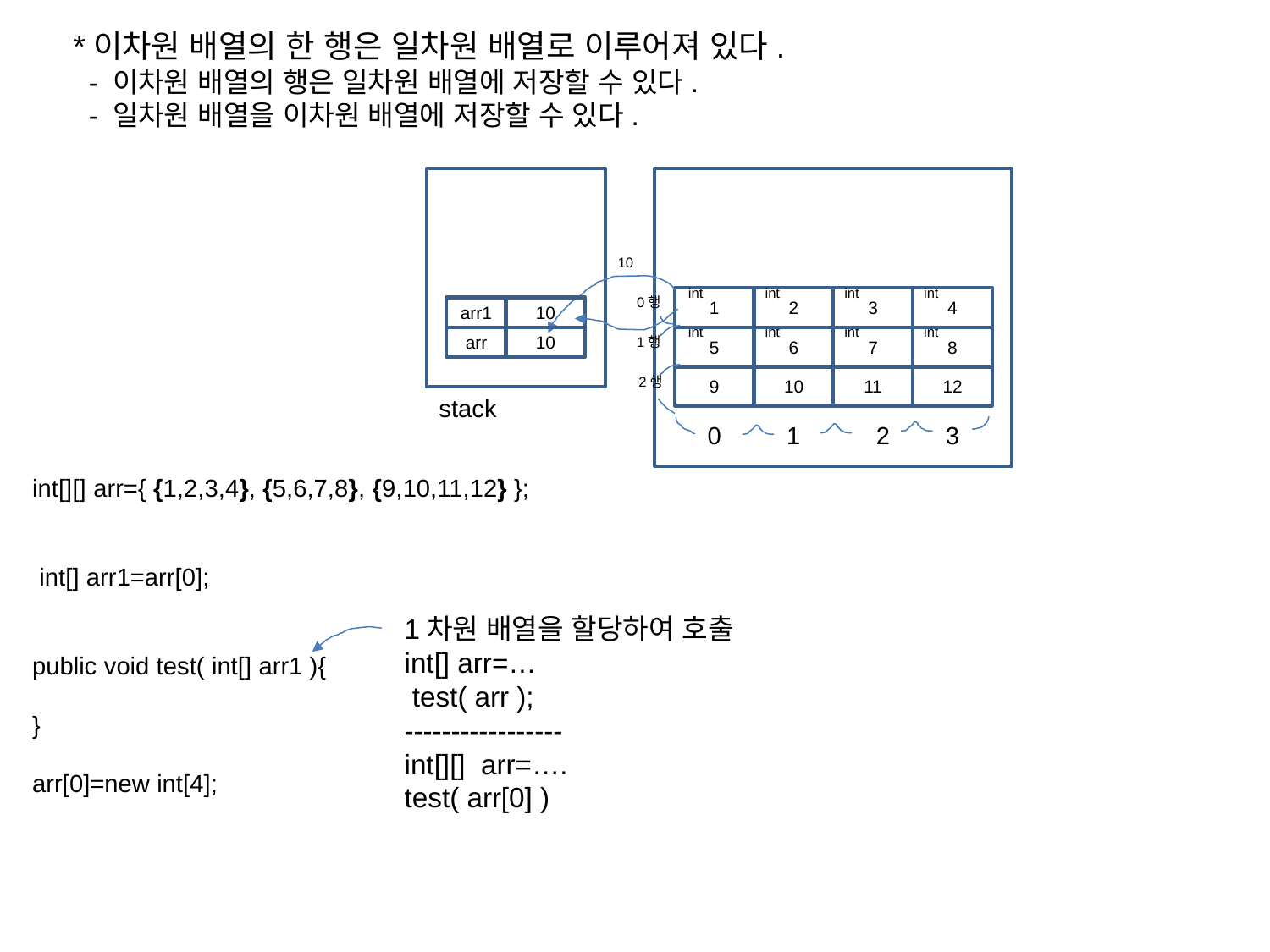

*이차원 배열의 한 행은 일차원 배열로 이루어져 있다.
  - 이차원 배열의 행은 일차원 배열에 저장할 수 있다.
  - 일차원 배열을 이차원 배열에 저장할 수 있다.

10

int
int
int
int
0행
1
2
3
4
arr1
10

int
int
int
int

arr
10
1행
5
6
7
8

9
10
11
12
2행
stack

0
1
2
3

int[][] arr={ {1,2,3,4}, {5,6,7,8}, {9,10,11,12} };

 int[] arr1=arr[0];

public void test( int[] arr1 ){

}

arr[0]=new int[4];
1차원 배열을 할당하여 호출
int[] arr=…
 test( arr );
-----------------
int[][]  arr=….
test( arr[0] )